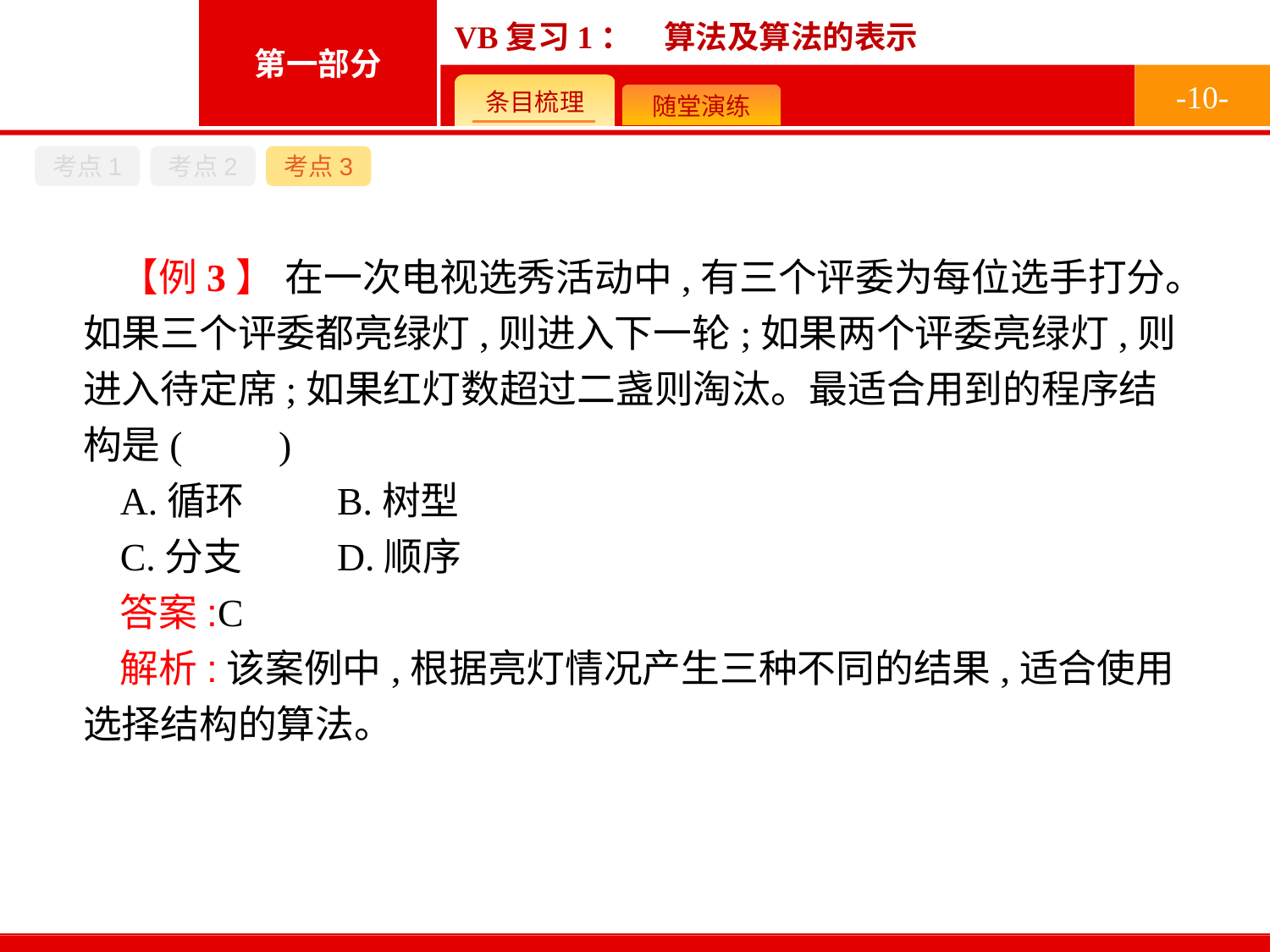

-10-
考点1
考点2
考点3
【例3】 在一次电视选秀活动中,有三个评委为每位选手打分。如果三个评委都亮绿灯,则进入下一轮;如果两个评委亮绿灯,则进入待定席;如果红灯数超过二盏则淘汰。最适合用到的程序结构是(　　)
A.循环	B.树型
C.分支	D.顺序
答案:C
解析:该案例中,根据亮灯情况产生三种不同的结果,适合使用选择结构的算法。